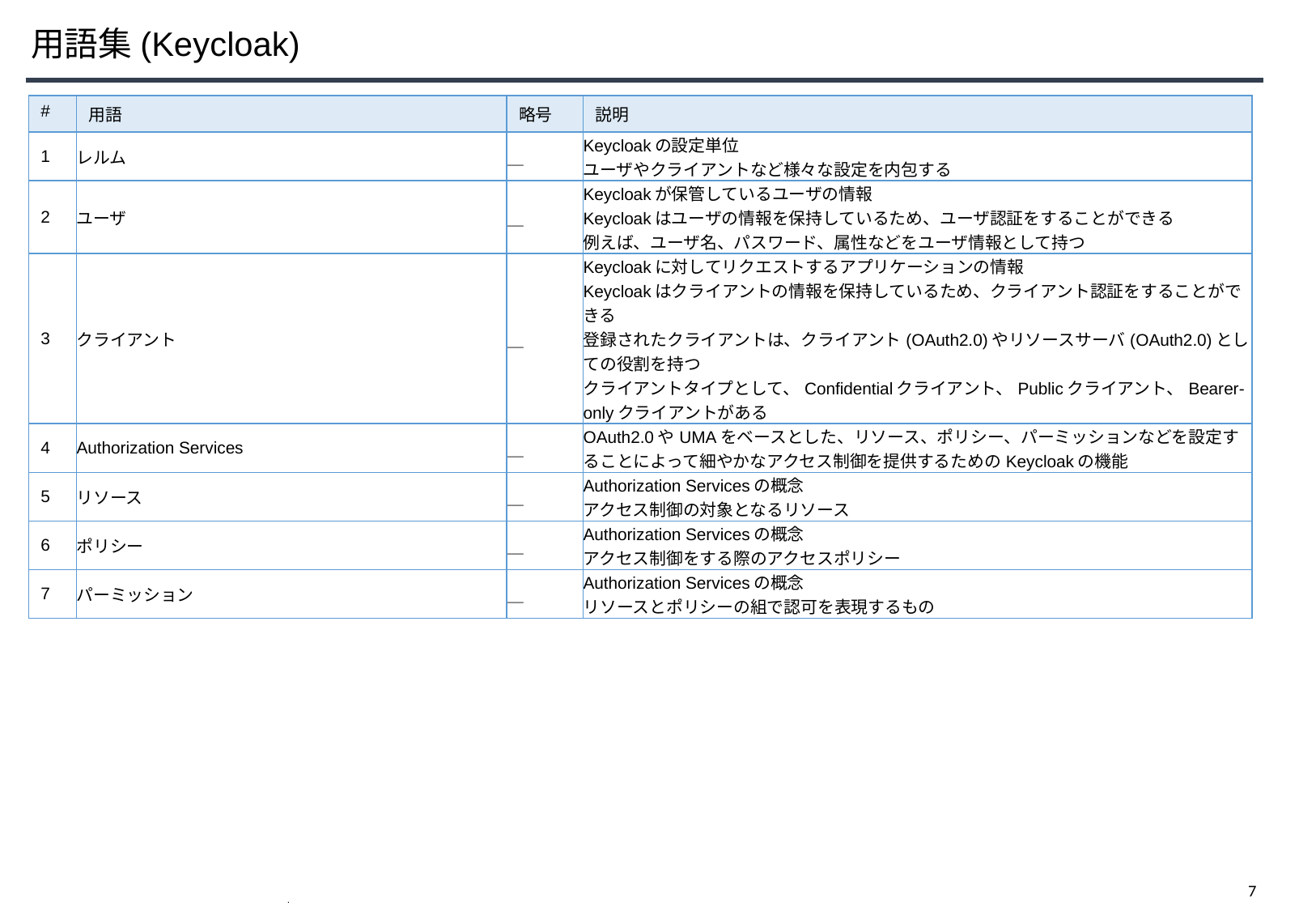

用語集(Keycloak)
| # | 用語 | 略号 | 説明 |
| --- | --- | --- | --- |
| 1 | レルム | ＿ | Keycloakの設定単位 ユーザやクライアントなど様々な設定を内包する |
| 2 | ユーザ | ＿ | Keycloakが保管しているユーザの情報 Keycloakはユーザの情報を保持しているため、ユーザ認証をすることができる 例えば、ユーザ名、パスワード、属性などをユーザ情報として持つ |
| 3 | クライアント | ＿ | Keycloakに対してリクエストするアプリケーションの情報 Keycloakはクライアントの情報を保持しているため、クライアント認証をすることができる 登録されたクライアントは、クライアント(OAuth2.0)やリソースサーバ(OAuth2.0)としての役割を持つ クライアントタイプとして、Confidentialクライアント、Publicクライアント、Bearer-onlyクライアントがある |
| 4 | Authorization Services | ＿ | OAuth2.0やUMAをベースとした、リソース、ポリシー、パーミッションなどを設定することによって細やかなアクセス制御を提供するためのKeycloakの機能 |
| 5 | リソース | ＿ | Authorization Servicesの概念 アクセス制御の対象となるリソース |
| 6 | ポリシー | ＿ | Authorization Servicesの概念 アクセス制御をする際のアクセスポリシー |
| 7 | パーミッション | ＿ | Authorization Servicesの概念 リソースとポリシーの組で認可を表現するもの |